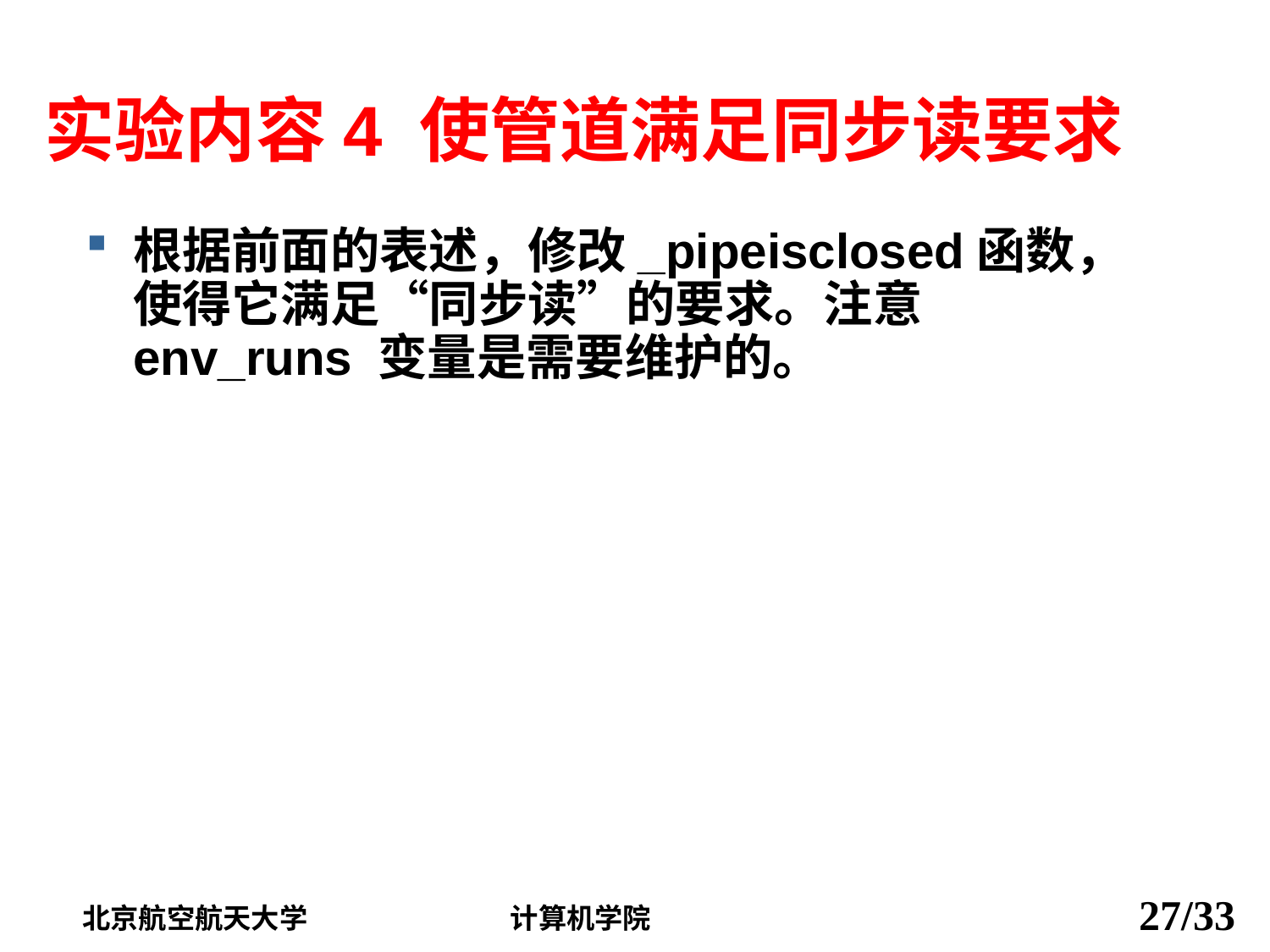

# 实验内容4 使管道满足同步读要求
根据前面的表述，修改_pipeisclosed函数，使得它满足“同步读”的要求。注意 env_runs 变量是需要维护的。